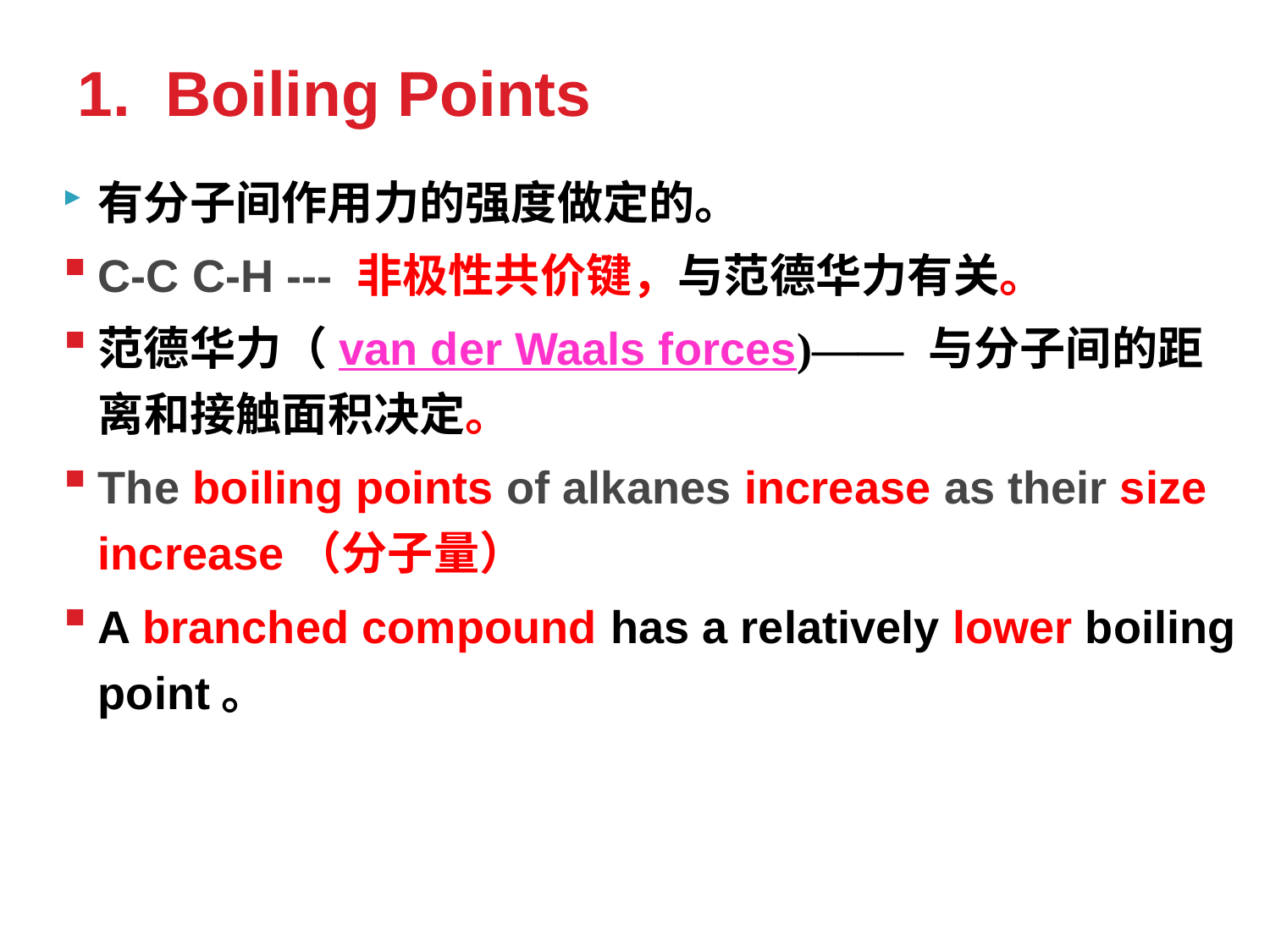

# 1.  Boiling Points
有分子间作用力的强度做定的。
C-C C-H --- 非极性共价键，与范德华力有关。
范德华力（van der Waals forces)—— 与分子间的距离和接触面积决定。
The boiling points of alkanes increase as their size increase（分子量）
A branched compound has a relatively lower boiling point。